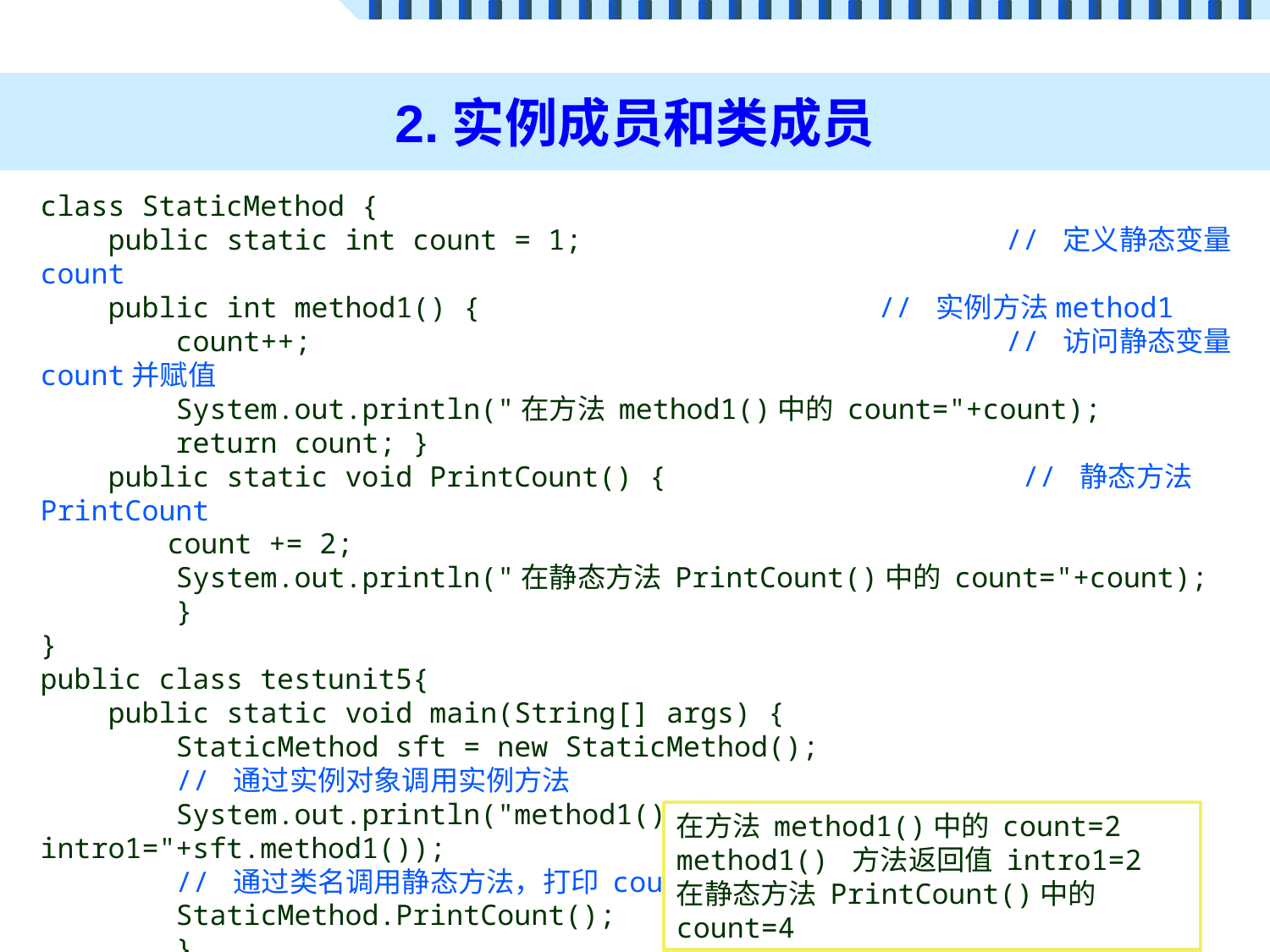

# 2.实例成员和类成员
class StaticMethod {
    public static int count = 1;                         // 定义静态变量count
    public int method1() {  		            // 实例方法method1
        count++;                                         // 访问静态变量count并赋值
        System.out.println("在方法 method1()中的 count="+count);
        return count; }
    public static void PrintCount() {                     // 静态方法PrintCount
    	count += 2;
        System.out.println("在静态方法 PrintCount()中的 count="+count);
        }
}
public class testunit5{
    public static void main(String[] args) {
        StaticMethod sft = new StaticMethod();
        // 通过实例对象调用实例方法
        System.out.println("method1() 方法返回值 intro1="+sft.method1());
        // 通过类名调用静态方法，打印 count
        StaticMethod.PrintCount();
        }
}
在方法 method1()中的 count=2
method1() 方法返回值 intro1=2
在静态方法 PrintCount()中的 count=4